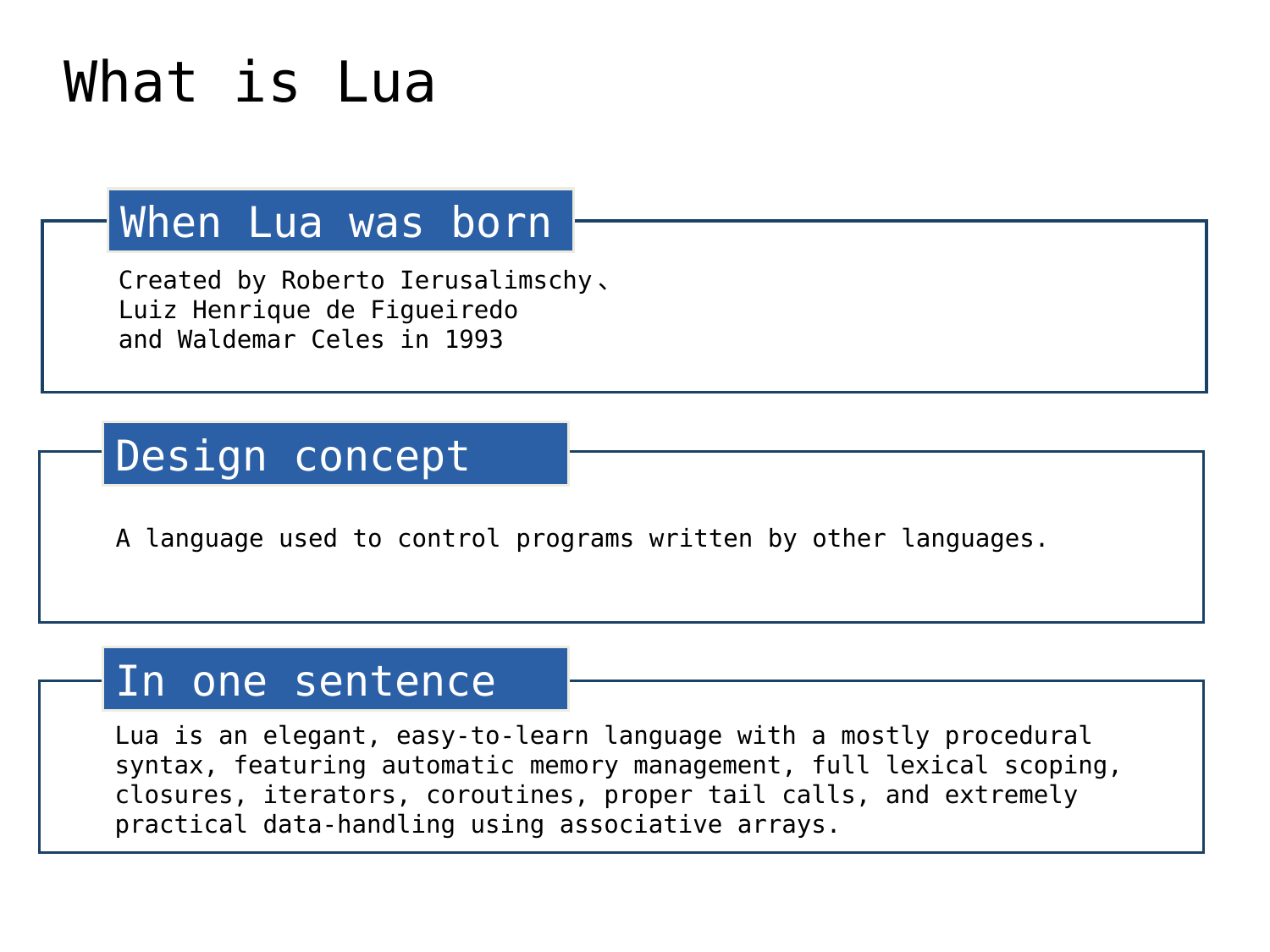

What is Lua
When Lua was born

Created by Roberto Ierusalimschy、
Luiz Henrique de Figueiredo
and Waldemar Celes in 1993
点击添加文本
点击添加文本
Design concept

A language used to control programs written by other languages.
点击添加文本
In one sentence

Lua is an elegant, easy-to-learn language with a mostly procedural syntax, featuring automatic memory management, full lexical scoping, closures, iterators, coroutines, proper tail calls, and extremely practical data-handling using associative arrays.
点击添加文本